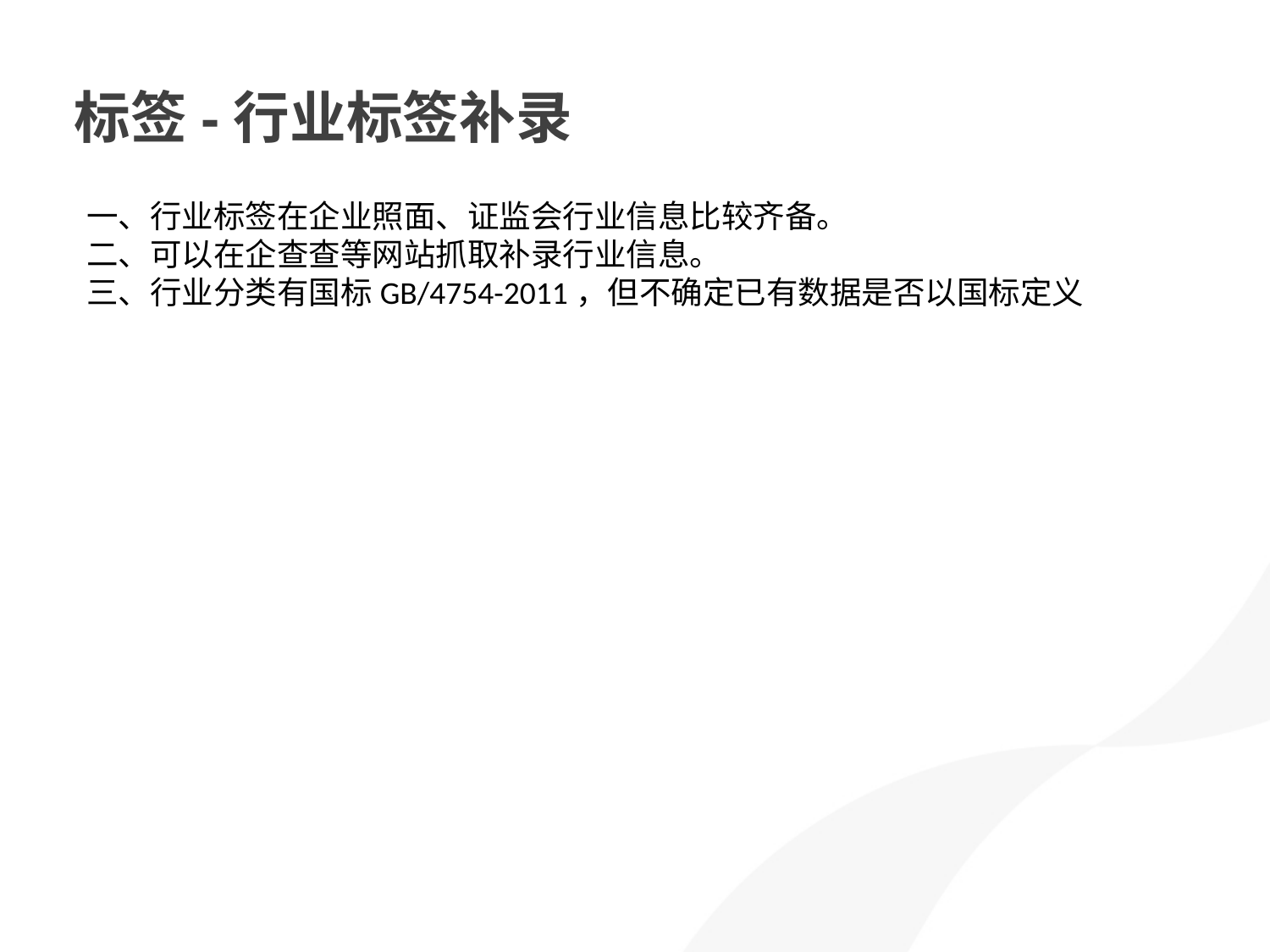

# 标签-行业标签补录
一、行业标签在企业照面、证监会行业信息比较齐备。
二、可以在企查查等网站抓取补录行业信息。
三、行业分类有国标GB/4754-2011，但不确定已有数据是否以国标定义